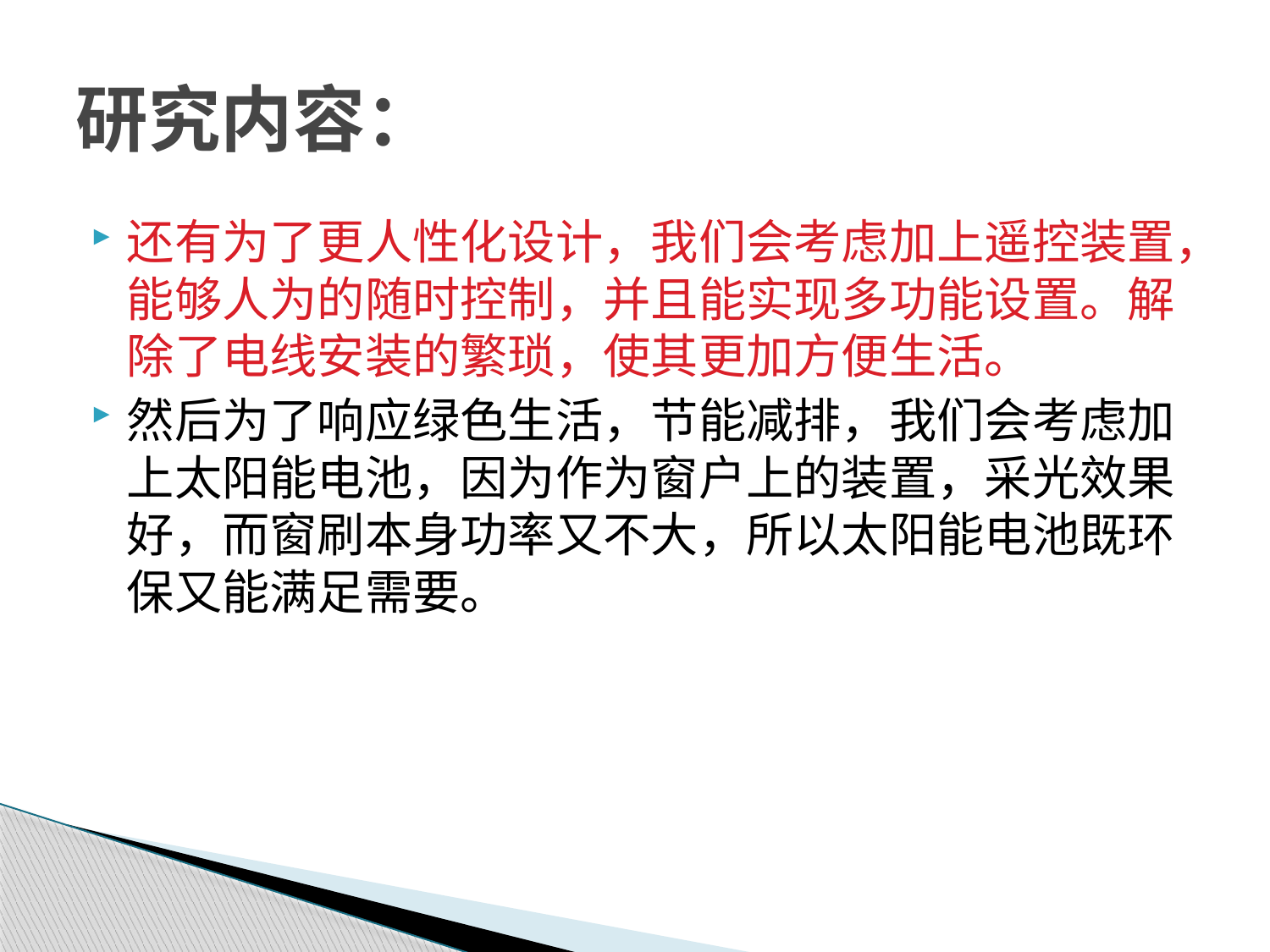

# 研究内容：
还有为了更人性化设计，我们会考虑加上遥控装置，能够人为的随时控制，并且能实现多功能设置。解除了电线安装的繁琐，使其更加方便生活。
然后为了响应绿色生活，节能减排，我们会考虑加上太阳能电池，因为作为窗户上的装置，采光效果好，而窗刷本身功率又不大，所以太阳能电池既环保又能满足需要。